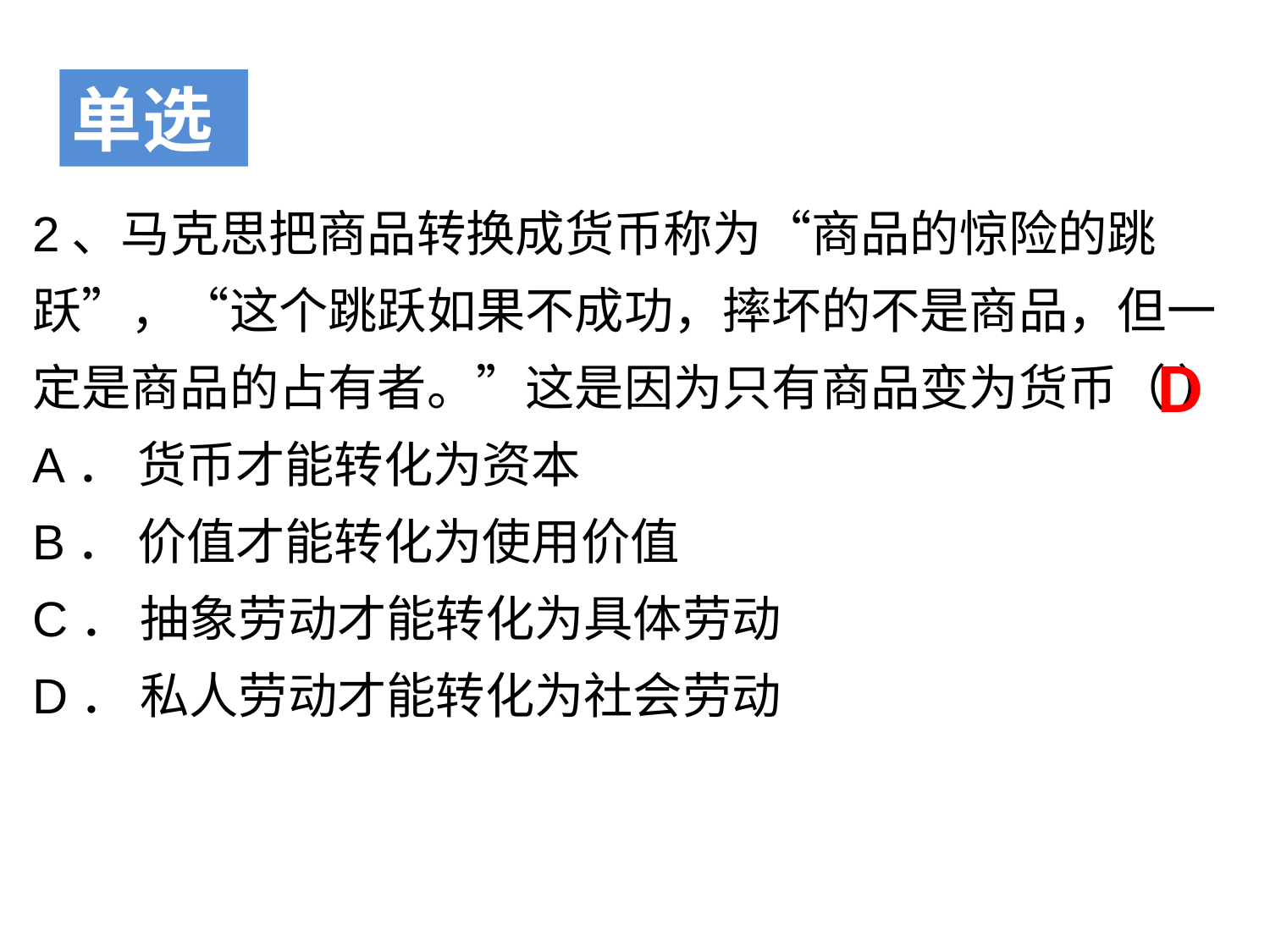

单选
2、马克思把商品转换成货币称为“商品的惊险的跳跃”，“这个跳跃如果不成功，摔坏的不是商品，但一定是商品的占有者。”这是因为只有商品变为货币（ ）
A． 货币才能转化为资本
B． 价值才能转化为使用价值
C． 抽象劳动才能转化为具体劳动
D． 私人劳动才能转化为社会劳动
D